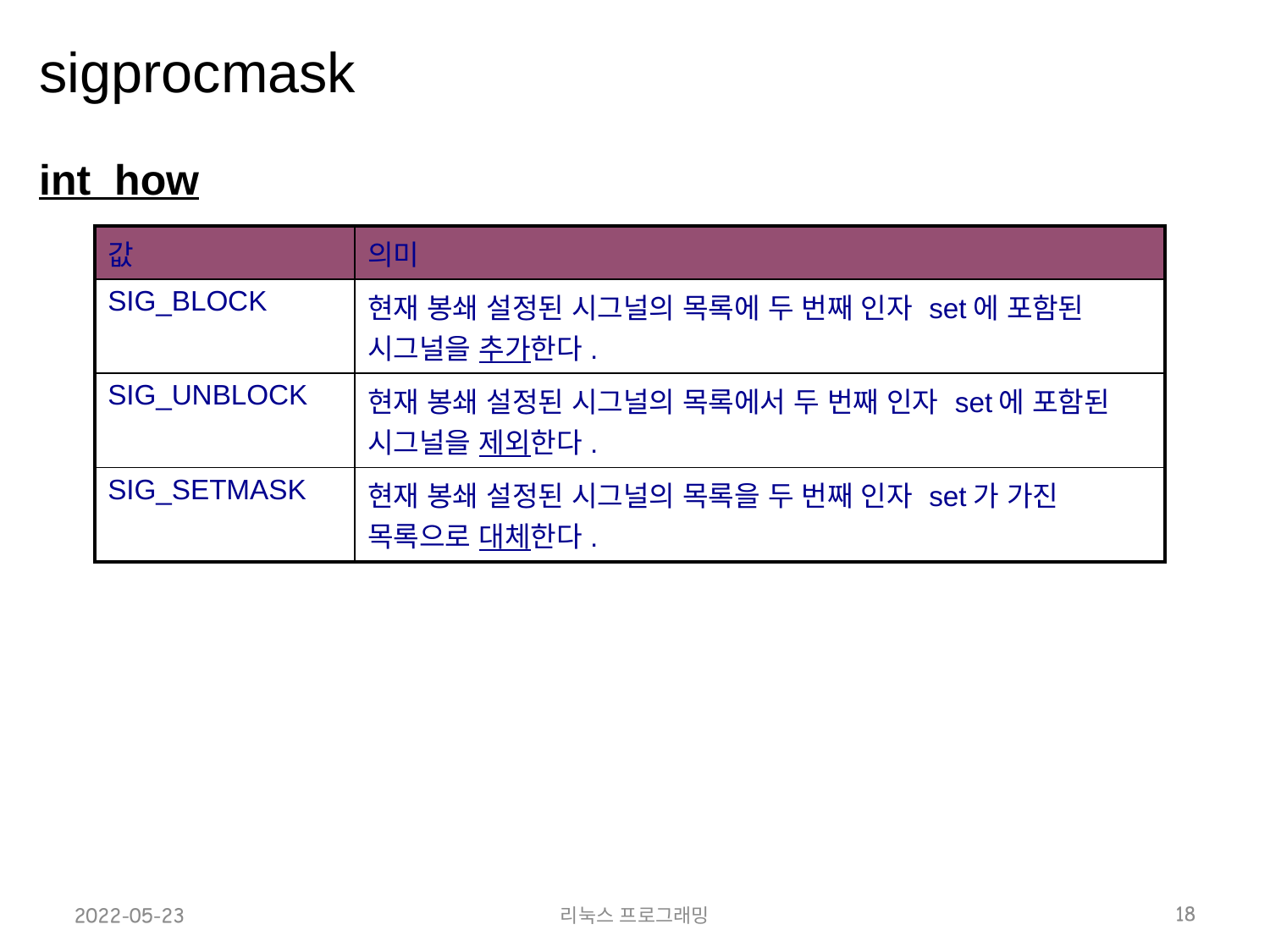

# sigprocmask
int  how

| 값 | 의미 |
| --- | --- |
| SIG\_BLOCK | 현재 봉쇄 설정된 시그널의 목록에 두 번째 인자 set에 포함된 시그널을 추가한다. |
| SIG\_UNBLOCK | 현재 봉쇄 설정된 시그널의 목록에서 두 번째 인자 set에 포함된 시그널을 제외한다. |
| SIG\_SETMASK | 현재 봉쇄 설정된 시그널의 목록을 두 번째 인자 set가 가진 목록으로 대체한다. |
2022-05-23
리눅스 프로그래밍
18